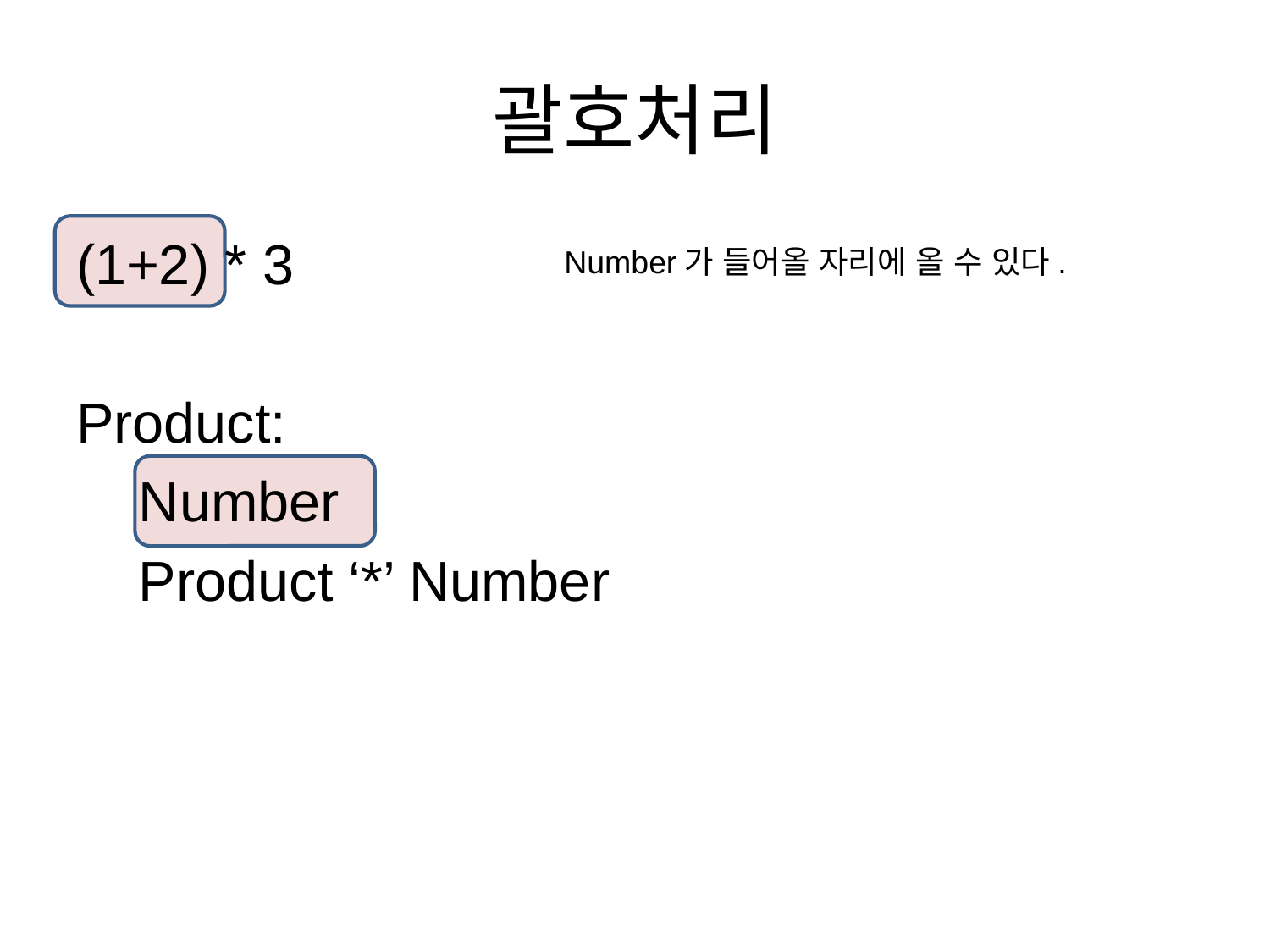

# 괄호처리

(1+2) * 3

Product:
    Number
    Product ‘*’ Number

Number가 들어올 자리에 올 수 있다.